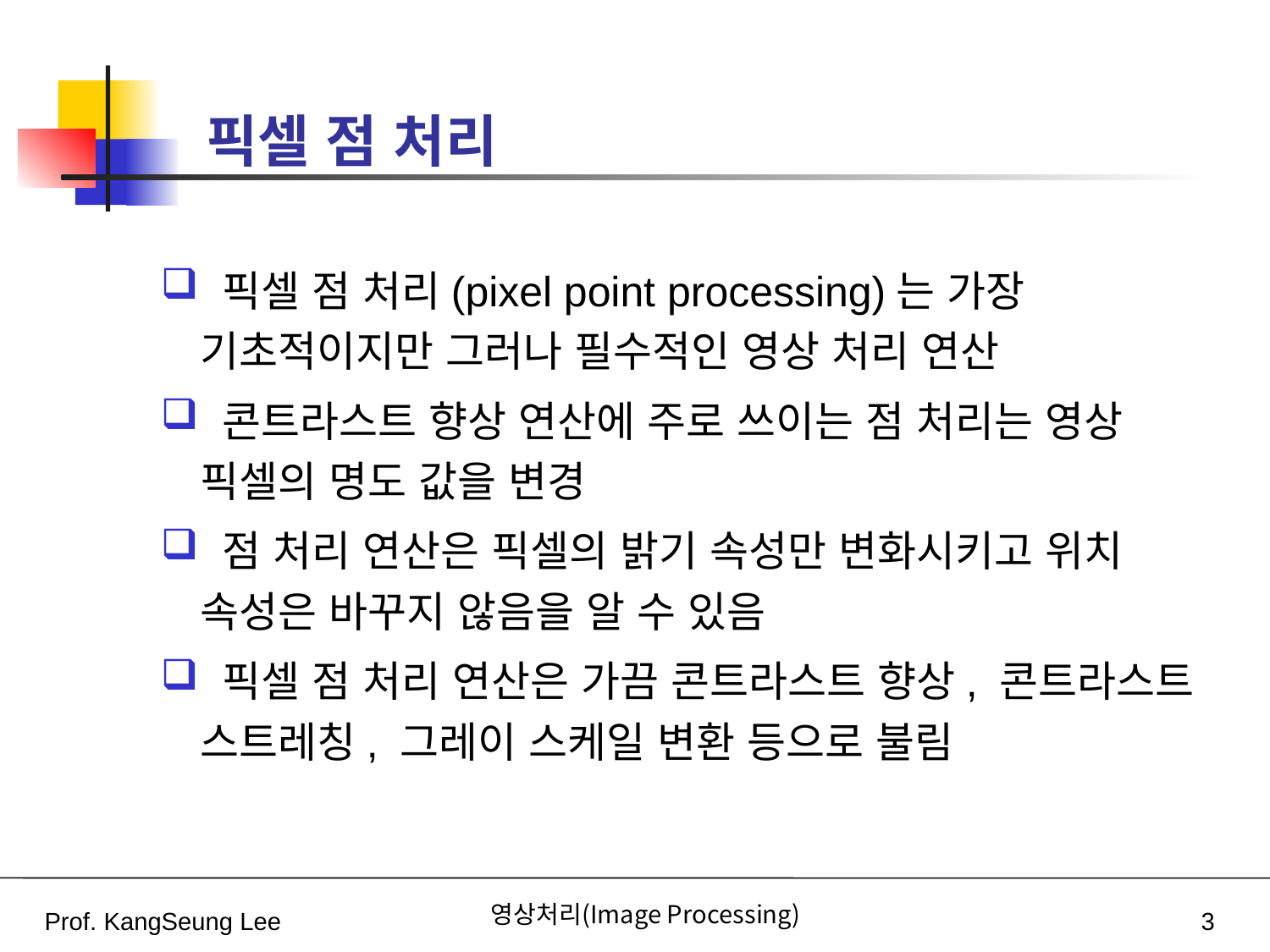

# 픽셀 점 처리

 픽셀 점 처리(pixel point processing)는 가장 기초적이지만 그러나 필수적인 영상 처리 연산
 콘트라스트 향상 연산에 주로 쓰이는 점 처리는 영상 픽셀의 명도 값을 변경
 점 처리 연산은 픽셀의 밝기 속성만 변화시키고 위치 속성은 바꾸지 않음을 알 수 있음
 픽셀 점 처리 연산은 가끔 콘트라스트 향상, 콘트라스트 스트레칭, 그레이 스케일 변환 등으로 불림
Prof. KangSeung Lee
영상처리(Image Processing)
3